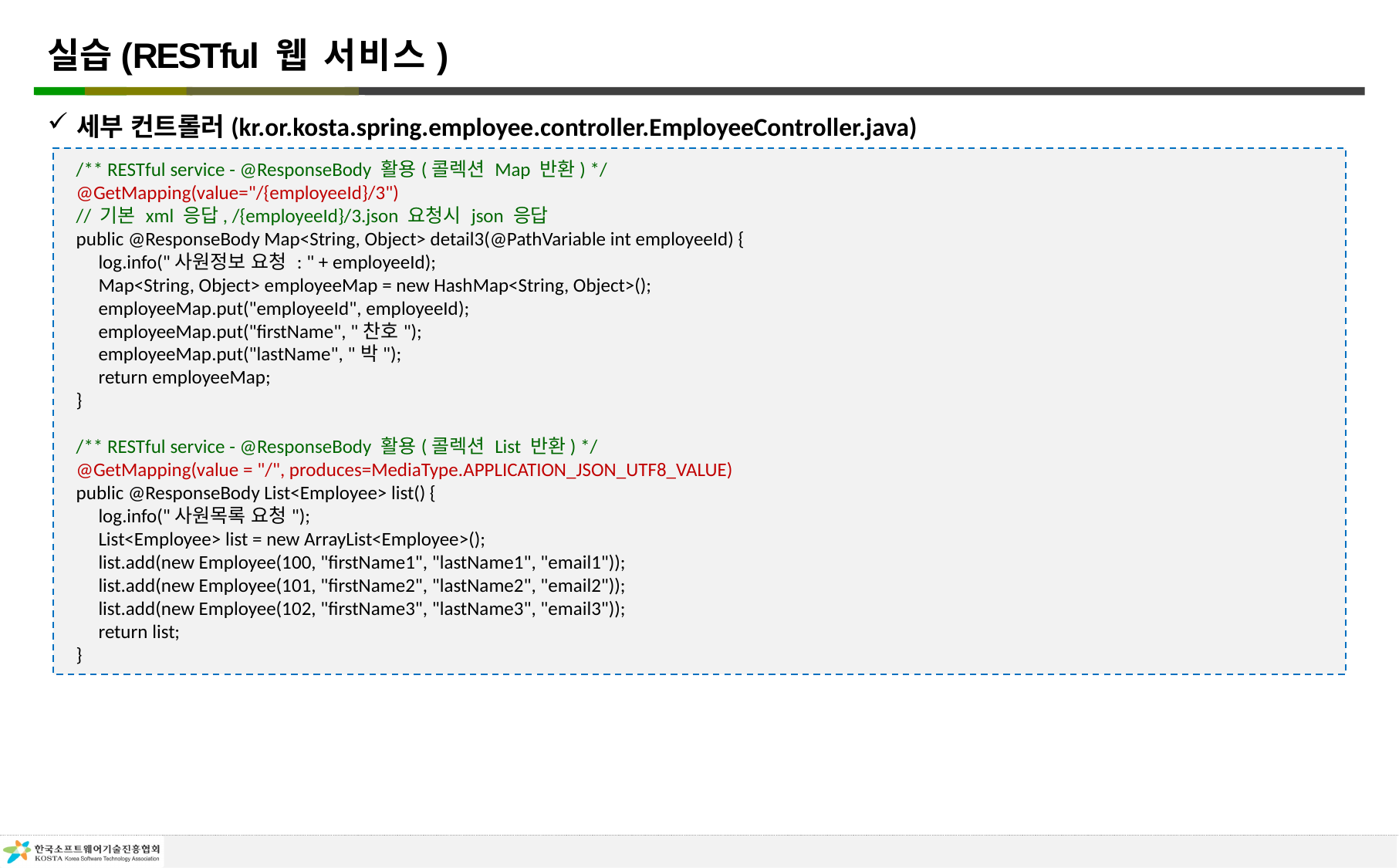

# 실습(RESTful 웹 서비스)
세부 컨트롤러(kr.or.kosta.spring.employee.controller.EmployeeController.java)

/** RESTful service - @ResponseBody 활용(콜렉션 Map 반환) */
@GetMapping(value="/{employeeId}/3")
// 기본 xml 응답, /{employeeId}/3.json 요청시 json 응답
public @ResponseBody Map<String, Object> detail3(@PathVariable int employeeId) {
     log.info("사원정보 요청 : " + employeeId);
     Map<String, Object> employeeMap = new HashMap<String, Object>();
     employeeMap.put("employeeId", employeeId);
     employeeMap.put("firstName", "찬호");
     employeeMap.put("lastName", "박");
     return employeeMap;
}

/** RESTful service - @ResponseBody 활용(콜렉션 List 반환) */
@GetMapping(value = "/", produces=MediaType.APPLICATION_JSON_UTF8_VALUE)
public @ResponseBody List<Employee> list() {
     log.info("사원목록 요청");
     List<Employee> list = new ArrayList<Employee>();
     list.add(new Employee(100, "firstName1", "lastName1", "email1"));
     list.add(new Employee(101, "firstName2", "lastName2", "email2"));
     list.add(new Employee(102, "firstName3", "lastName3", "email3"));
     return list;
}